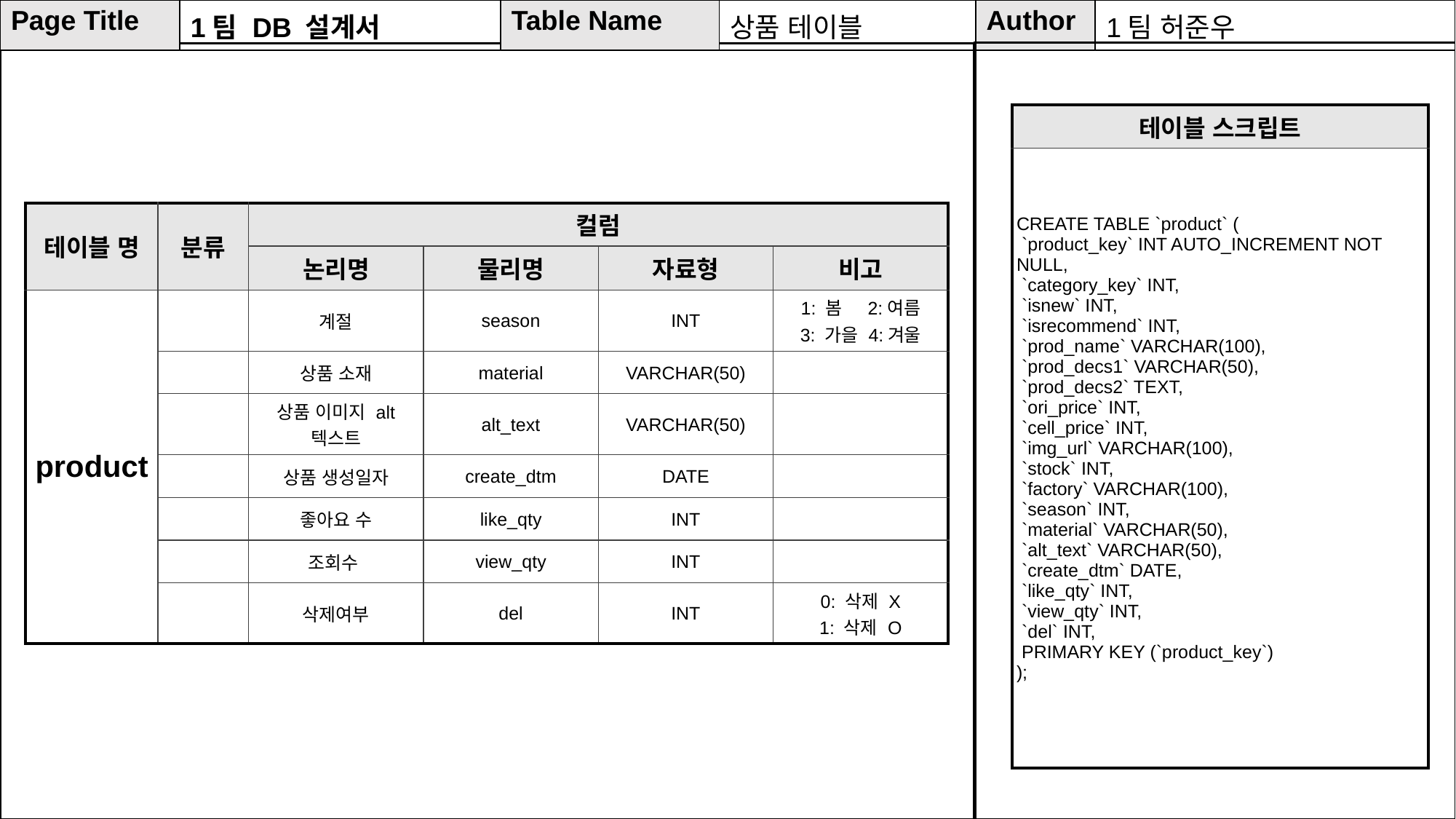

| Page Title | 1팀 DB 설계서 | Table Name | 상품 테이블 | Author | 1팀 허준우 |
| --- | --- | --- | --- | --- | --- |

| 테이블 스크립트 |
| --- |
| CREATE TABLE `product` ( `product\_key` INT AUTO\_INCREMENT NOT NULL, `category\_key` INT, `isnew` INT, `isrecommend` INT, `prod\_name` VARCHAR(100), `prod\_decs1` VARCHAR(50), `prod\_decs2` TEXT, `ori\_price` INT, `cell\_price` INT, `img\_url` VARCHAR(100), `stock` INT, `factory` VARCHAR(100), `season` INT, `material` VARCHAR(50), `alt\_text` VARCHAR(50), `create\_dtm` DATE, `like\_qty` INT, `view\_qty` INT, `del` INT, PRIMARY KEY (`product\_key`) ); |
| 테이블 명 | 분류 | 컬럼 |  |  |  |
| --- | --- | --- | --- | --- | --- |
|  |  | 논리명 | 물리명 | 자료형 | 비고 |
| product |  | 계절 | season | INT | 1: 봄 2:여름 3: 가을 4:겨울 |
|  |  | 상품 소재 | material | VARCHAR(50) |  |
|  |  | 상품 이미지 alt 텍스트 | alt\_text | VARCHAR(50) |  |
|  |  | 상품 생성일자 | create\_dtm | DATE |  |
|  |  | 좋아요 수 | like\_qty | INT |  |
|  |  | 조회수 | view\_qty | INT |  |
|  |  | 삭제여부 | del | INT | 0: 삭제 X 1: 삭제 O |